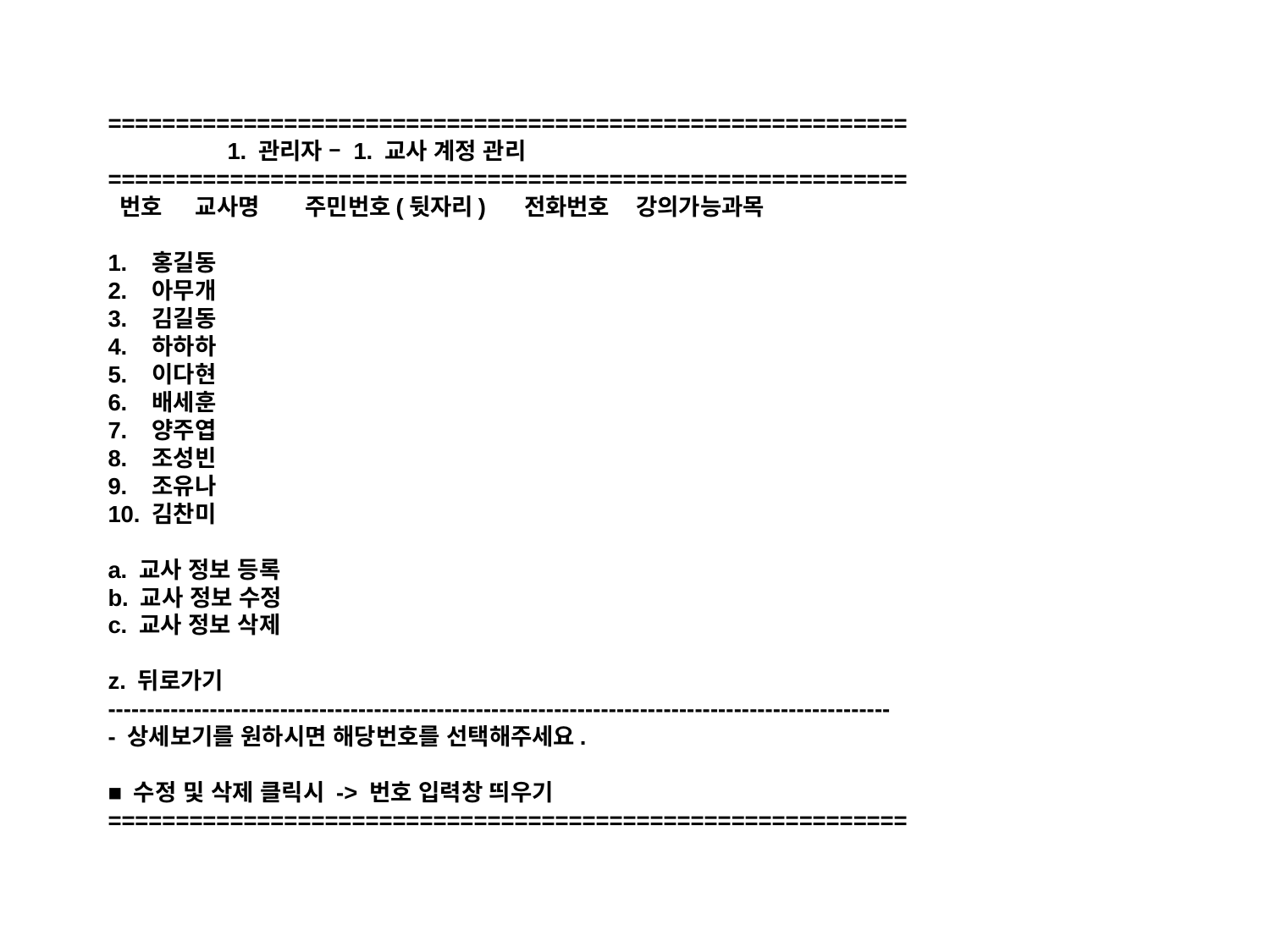

# =========================================================== 1. 관리자 – 1. 교사 계정 관리=========================================================== 번호     교사명       주민번호(뒷자리)     전화번호    강의가능과목 1.   홍길동 2.   아무개 3.   김길동 4.   하하하 5.   이다현 6.   배세훈 7.   양주엽 8.   조성빈 9.   조유나 10. 김찬미 a. 교사 정보 등록 b. 교사 정보 수정 c. 교사 정보 삭제 z. 뒤로가기 ---------------------------------------------------------------------------------------------------- - 상세보기를 원하시면 해당번호를 선택해주세요. ■ 수정 및 삭제 클릭시 -> 번호 입력창 띄우기 ===========================================================